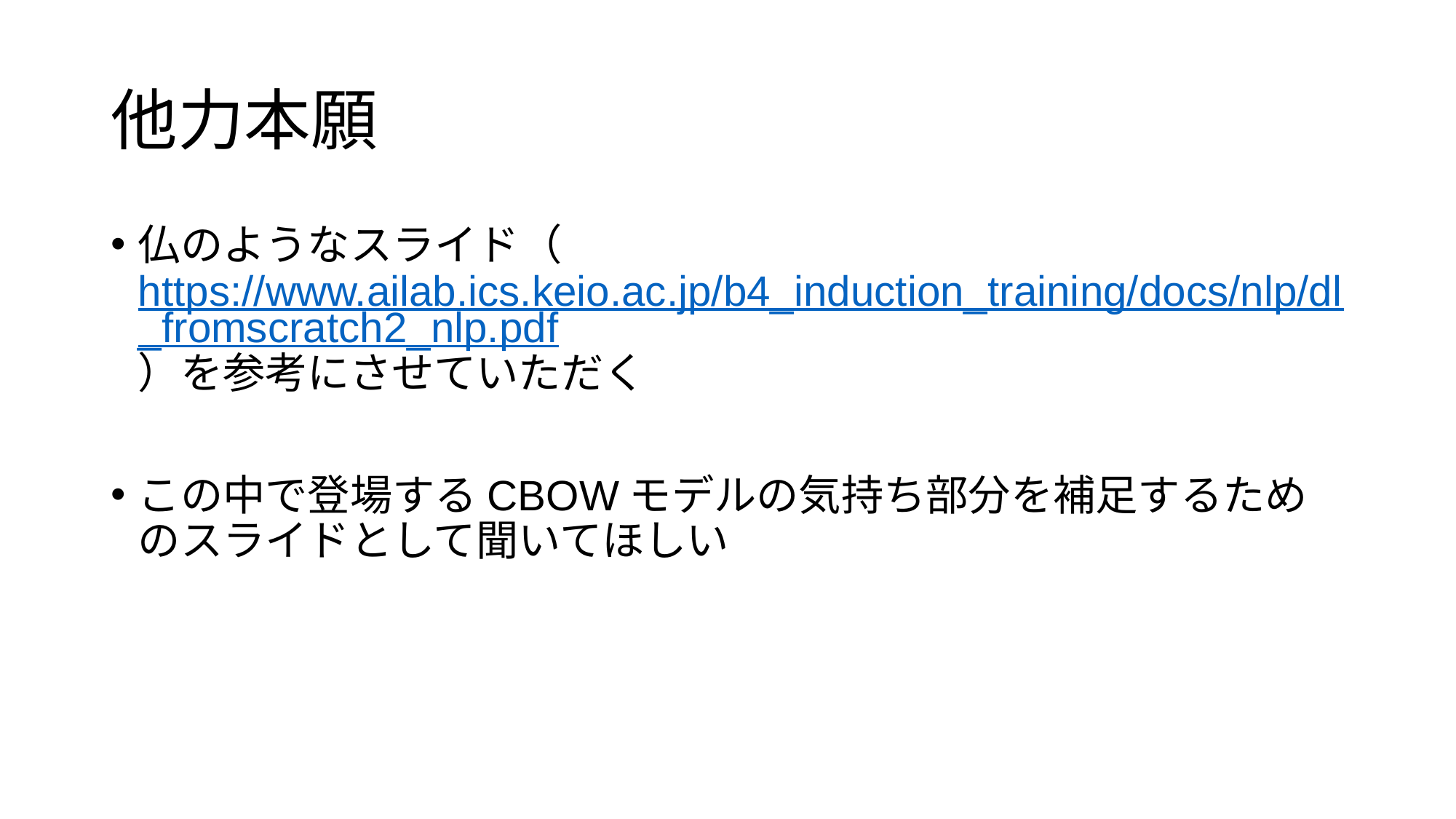

# 他力本願
仏のようなスライド（https://www.ailab.ics.keio.ac.jp/b4_induction_training/docs/nlp/dl_fromscratch2_nlp.pdf）を参考にさせていただく

この中で登場するCBOWモデルの気持ち部分を補足するためのスライドとして聞いてほしい